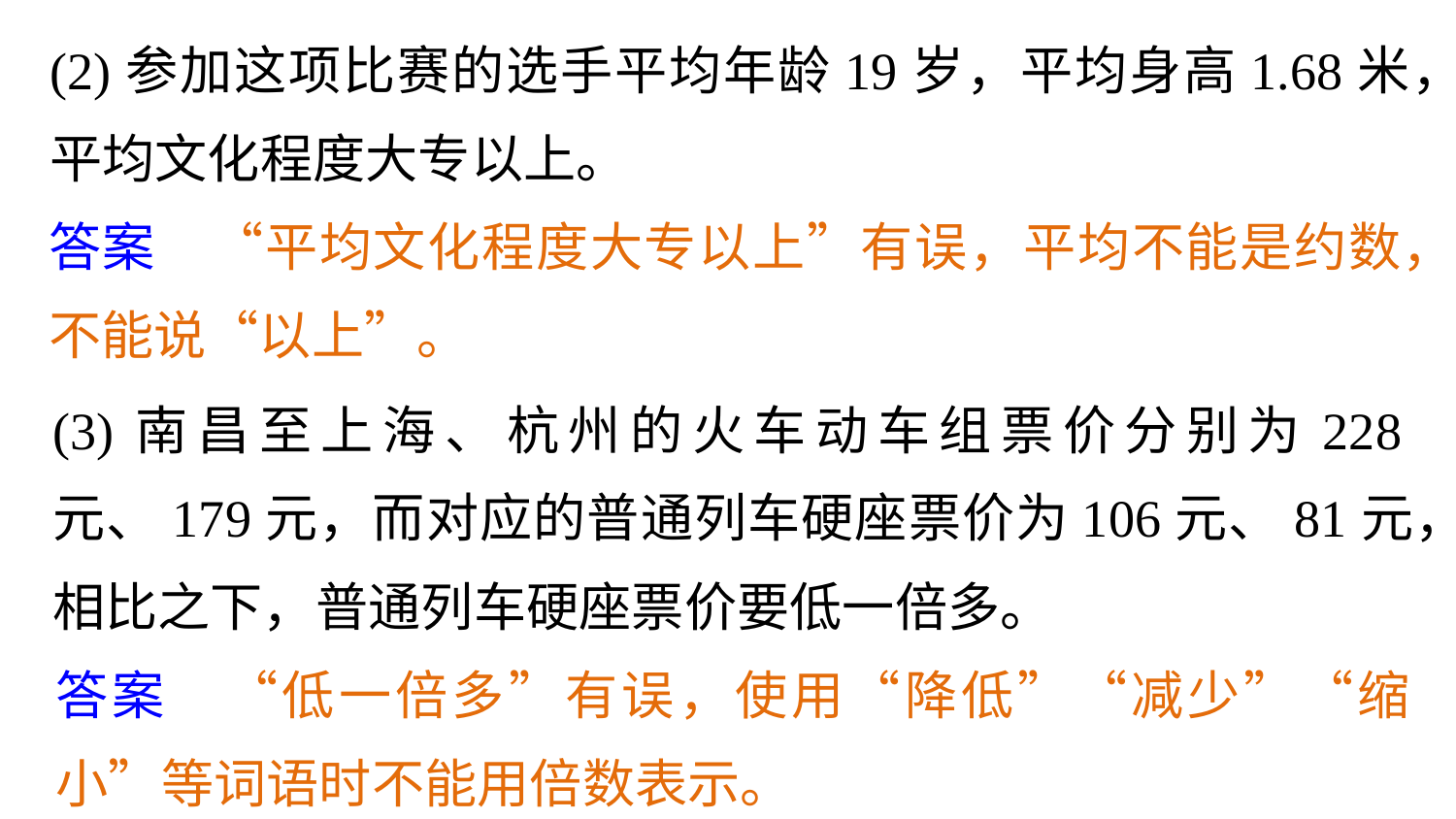

(2)参加这项比赛的选手平均年龄19岁，平均身高1.68米，平均文化程度大专以上。
答案　“平均文化程度大专以上”有误，平均不能是约数，不能说“以上”。
(3)南昌至上海、杭州的火车动车组票价分别为228元、179元，而对应的普通列车硬座票价为106元、81元，相比之下，普通列车硬座票价要低一倍多。
答案　“低一倍多”有误，使用“降低”“减少”“缩小”等词语时不能用倍数表示。